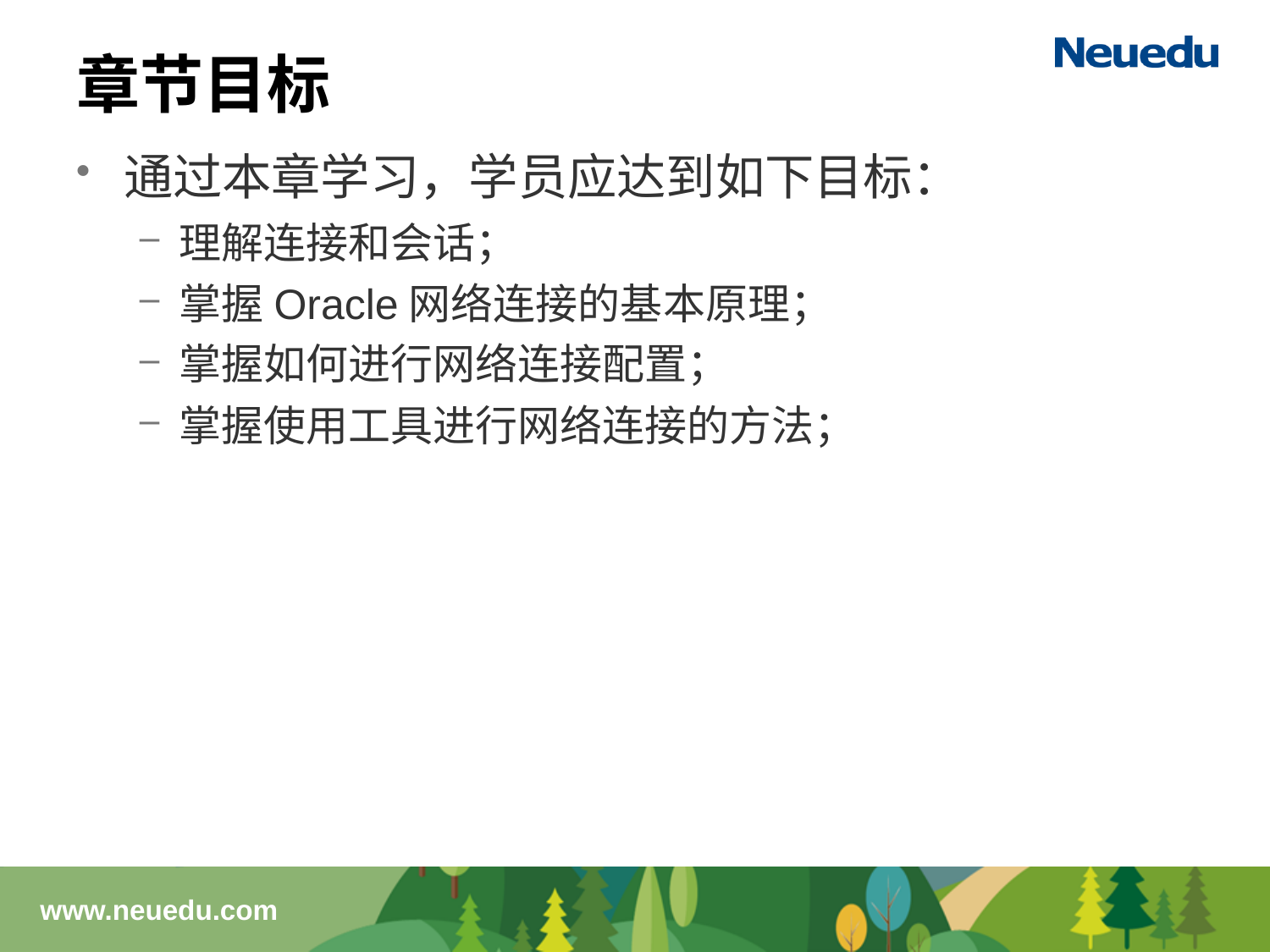

# 章节目标
通过本章学习，学员应达到如下目标：
理解连接和会话；
掌握Oracle网络连接的基本原理；
掌握如何进行网络连接配置；
掌握使用工具进行网络连接的方法；